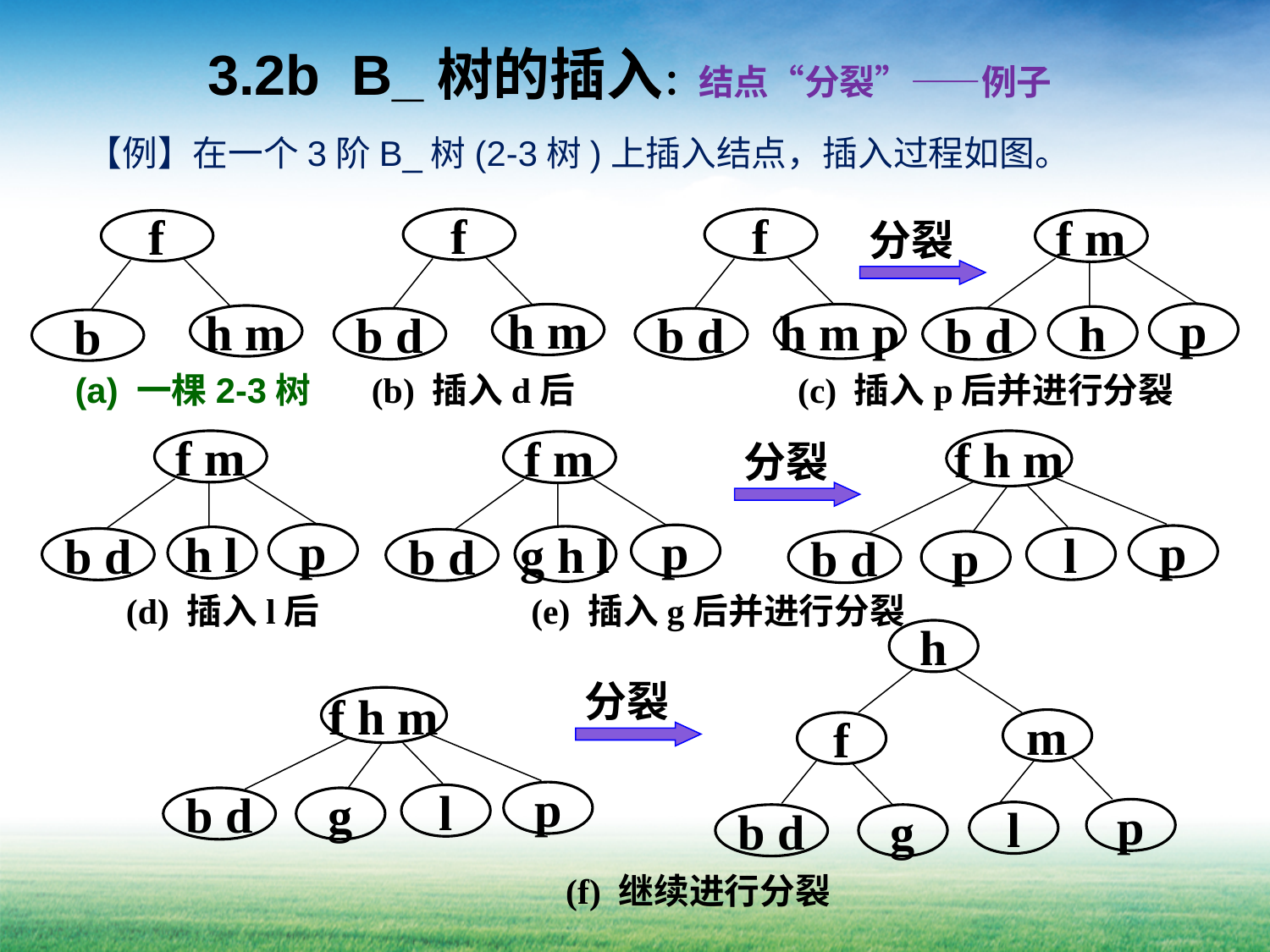

# 3.2b  B_树的插入：结点“分裂”——例子
【例】在一个3阶B_树(2-3树)上插入结点，插入过程如图。
f

h m
b d
(b) 插入d后
f

h m p
b d
f m

p
h
b d
分裂

(c) 插入p后并进行分裂
f

h m
b
(a) 一棵2-3树
f m

p
h l
b d
(d) 插入l后
f h m

p
l
b d
p
f m

p
g h l
b d
(e) 插入g后并进行分裂
分裂

h

m
f

p
l
b d
g
分裂

f h m

p
l
b d
g
(f) 继续进行分裂